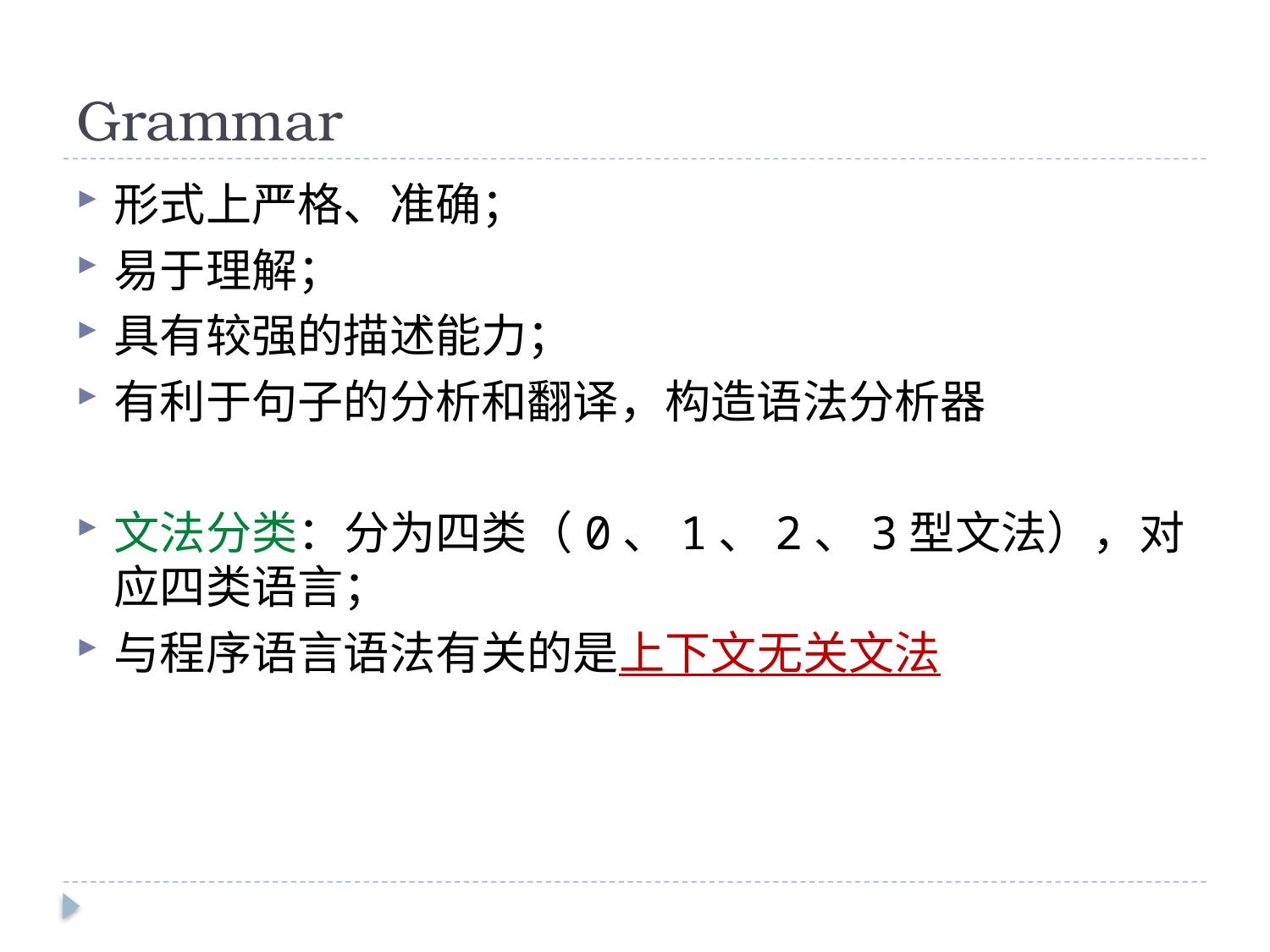

# Grammar
形式上严格、准确；
易于理解；
具有较强的描述能力；
有利于句子的分析和翻译，构造语法分析器

文法分类：分为四类（0、1、2、3型文法），对应四类语言；
与程序语言语法有关的是上下文无关文法

19